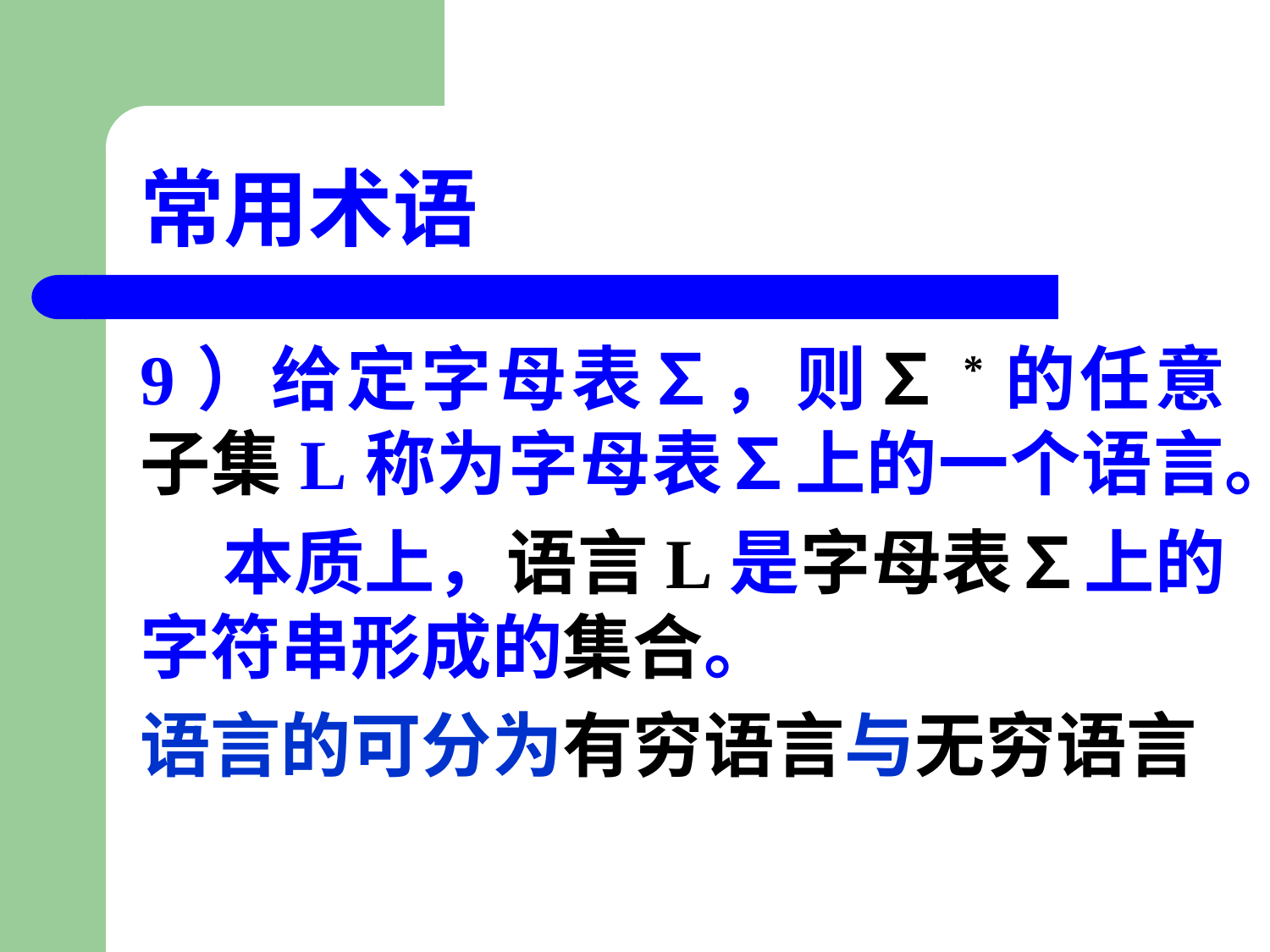

# 常用术语
9）给定字母表∑，则∑*的任意子集L称为字母表∑上的一个语言。
    本质上，语言L是字母表∑上的字符串形成的集合。
语言的可分为有穷语言与无穷语言